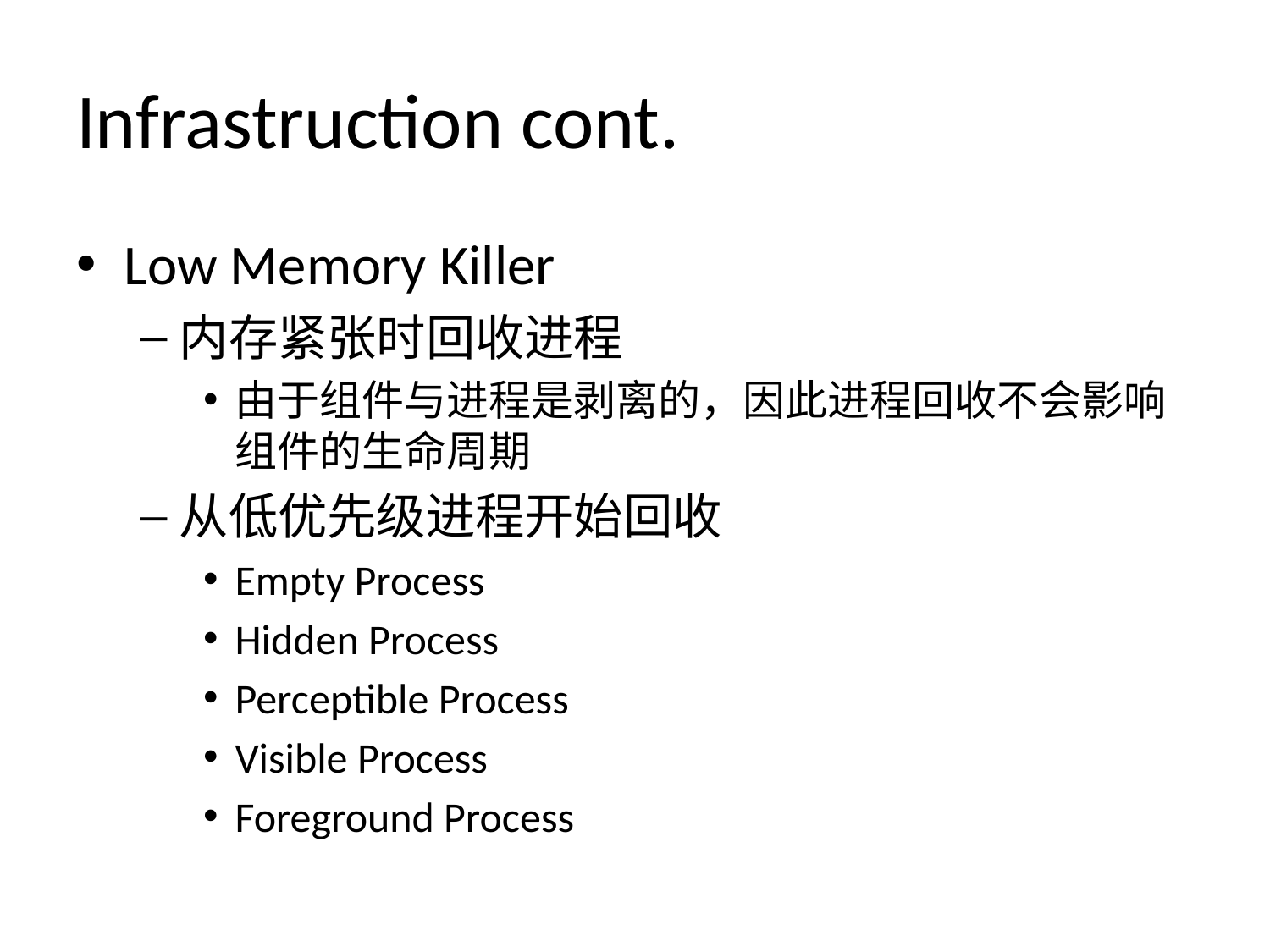

# Infrastruction cont.
Low Memory Killer
内存紧张时回收进程
由于组件与进程是剥离的，因此进程回收不会影响组件的生命周期
从低优先级进程开始回收
Empty Process
Hidden Process
Perceptible Process
Visible Process
Foreground Process